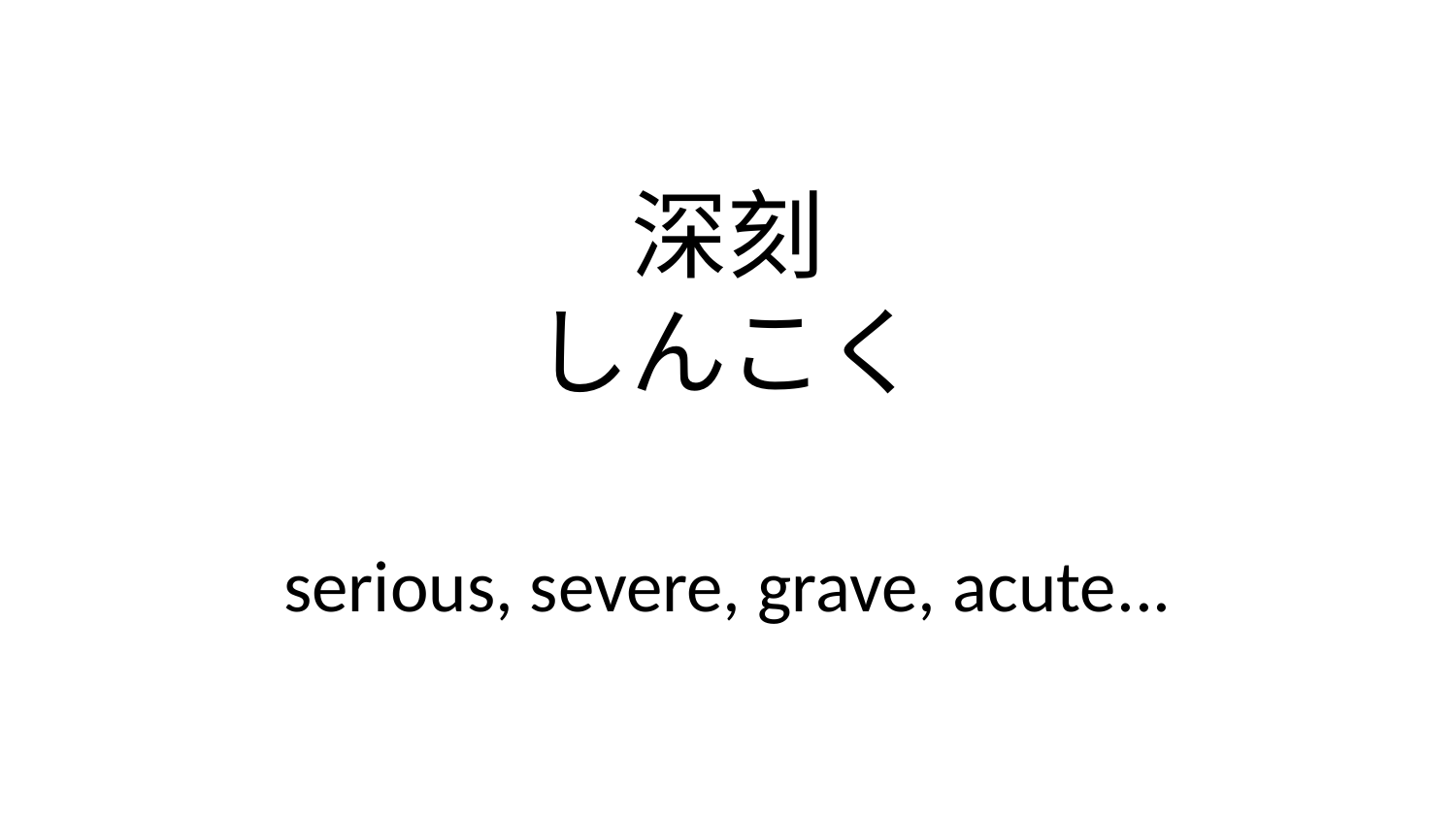

深刻
しんこく
serious, severe, grave, acute...
526-540